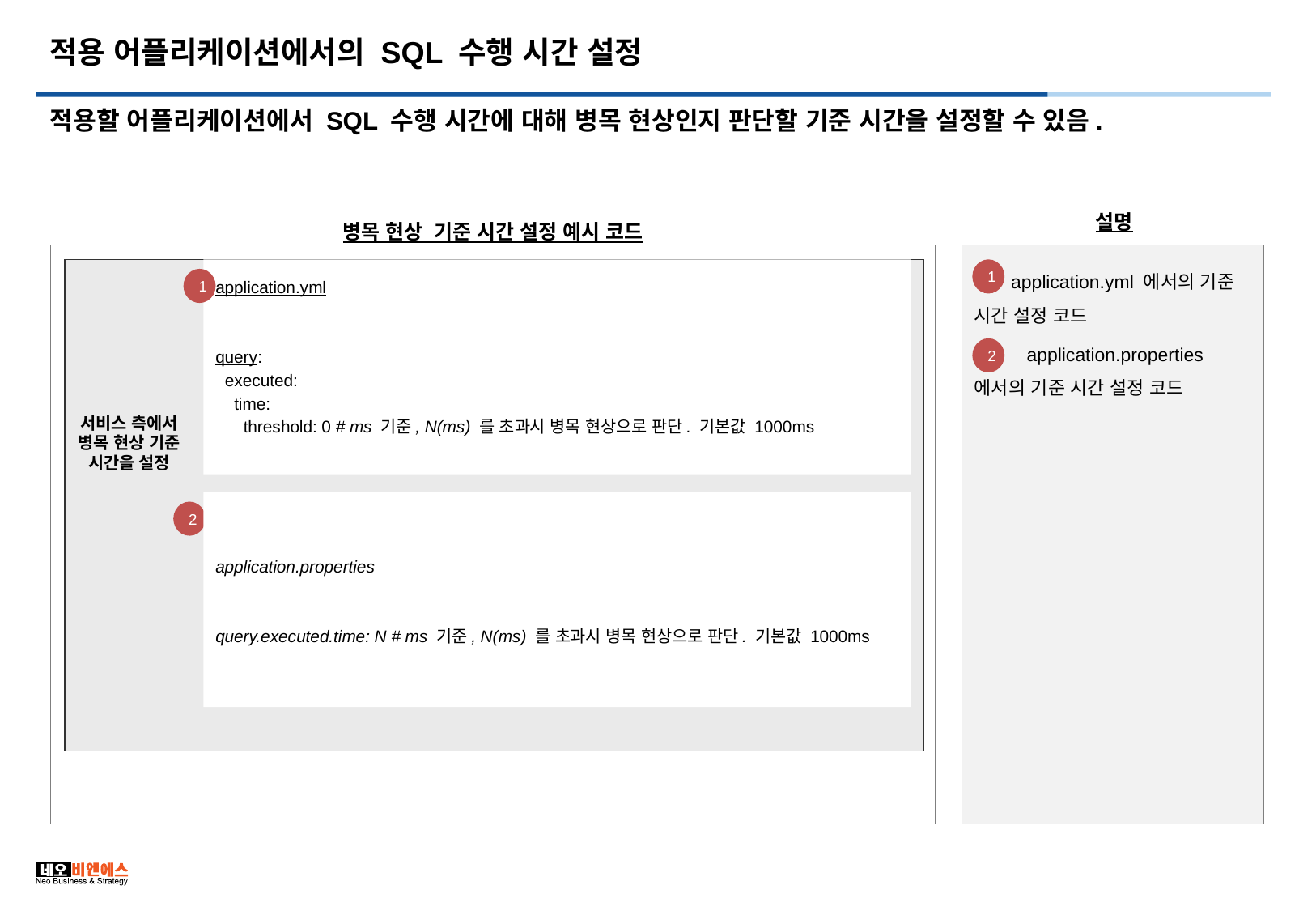

# 적용 어플리케이션에서의 SQL 수행 시간 설정
적용할 어플리케이션에서 SQL 수행 시간에 대해 병목 현상인지 판단할 기준 시간을 설정할 수 있음.

설명
병목 현상  기준 시간 설정 예시 코드

       application.yml 에서의 기준 시간 설정 코드
          application.properties에서의 기준 시간 설정 코드

application.yml

query:
  executed:
    time:
      threshold: 0 # ms 기준, N(ms) 를 초과시 병목 현상으로 판단. 기본값 1000ms

1
1
2

서비스 측에서 병목 현상 기준 시간을 설정
application.properties

query.executed.time: N # ms 기준, N(ms) 를 초과시 병목 현상으로 판단. 기본값 1000ms
2
3